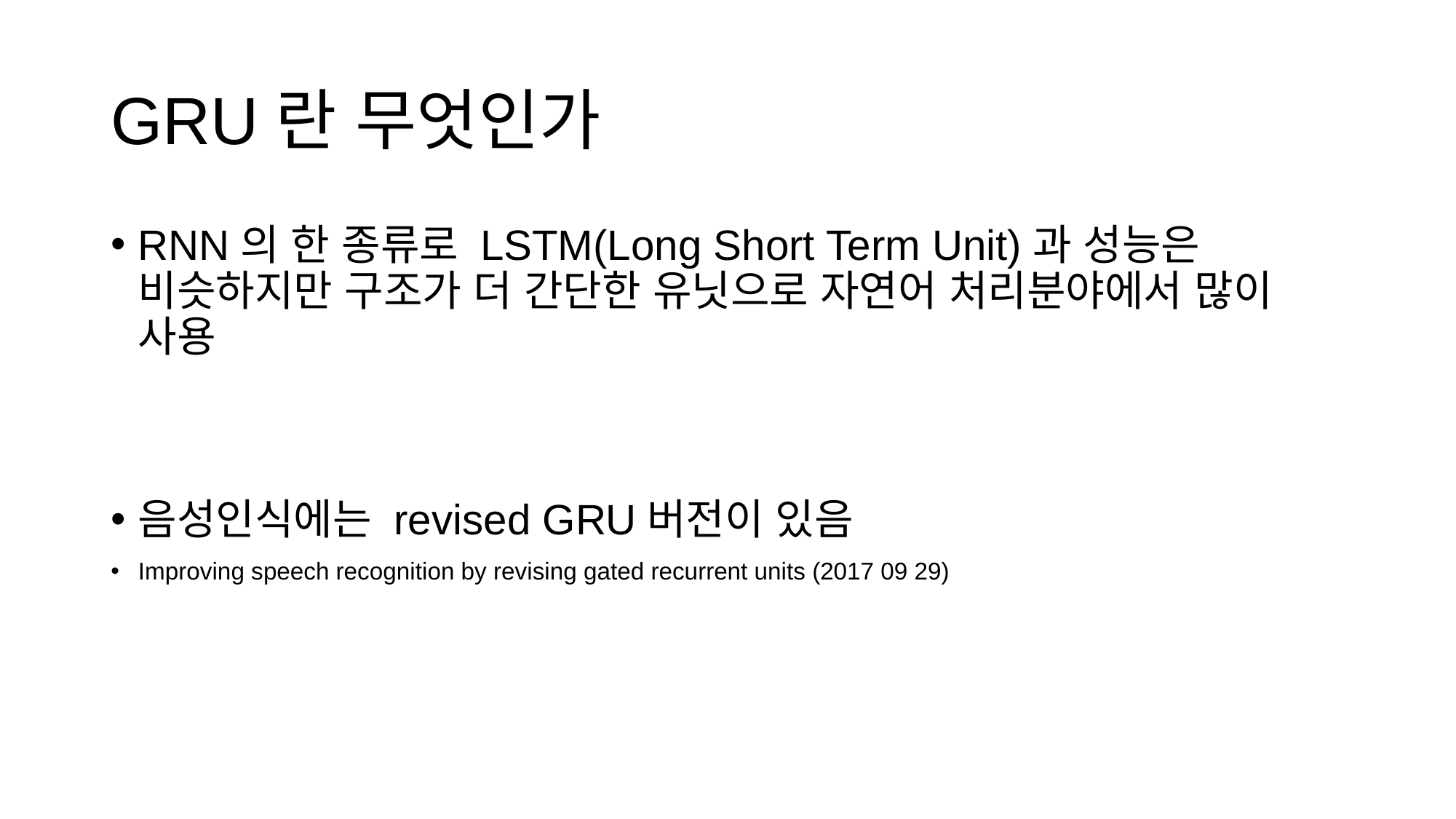

# GRU란 무엇인가
RNN의 한 종류로 LSTM(Long Short Term Unit)과 성능은 비슷하지만 구조가 더 간단한 유닛으로 자연어 처리분야에서 많이 사용

음성인식에는 revised GRU버전이 있음
Improving speech recognition by revising gated recurrent units (2017 09 29)